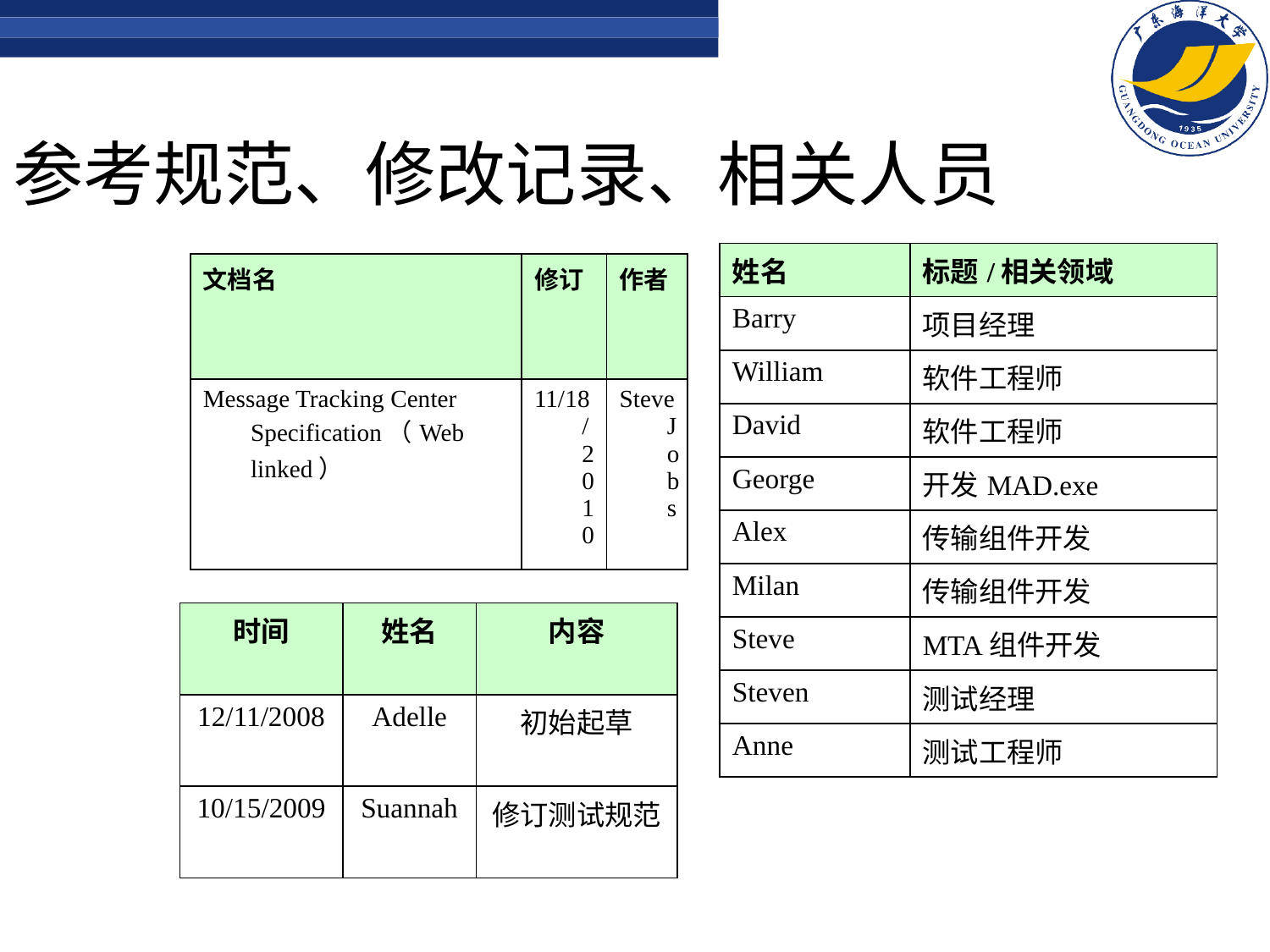

# 参考规范、修改记录、相关人员
| 姓名 | 标题/相关领域 |
| --- | --- |
| Barry | 项目经理 |
| William | 软件工程师 |
| David | 软件工程师 |
| George | 开发MAD.exe |
| Alex | 传输组件开发 |
| Milan | 传输组件开发 |
| Steve | MTA组件开发 |
| Steven | 测试经理 |
| Anne | 测试工程师 |
| 文档名 | 修订 | 作者 |
| --- | --- | --- |
| Message Tracking Center Specification（Web linked） | 11/18/2010 | Steve Jobs |
| 时间 | 姓名 | 内容 |
| --- | --- | --- |
| 12/11/2008 | Adelle | 初始起草 |
| 10/15/2009 | Suannah | 修订测试规范 |
30